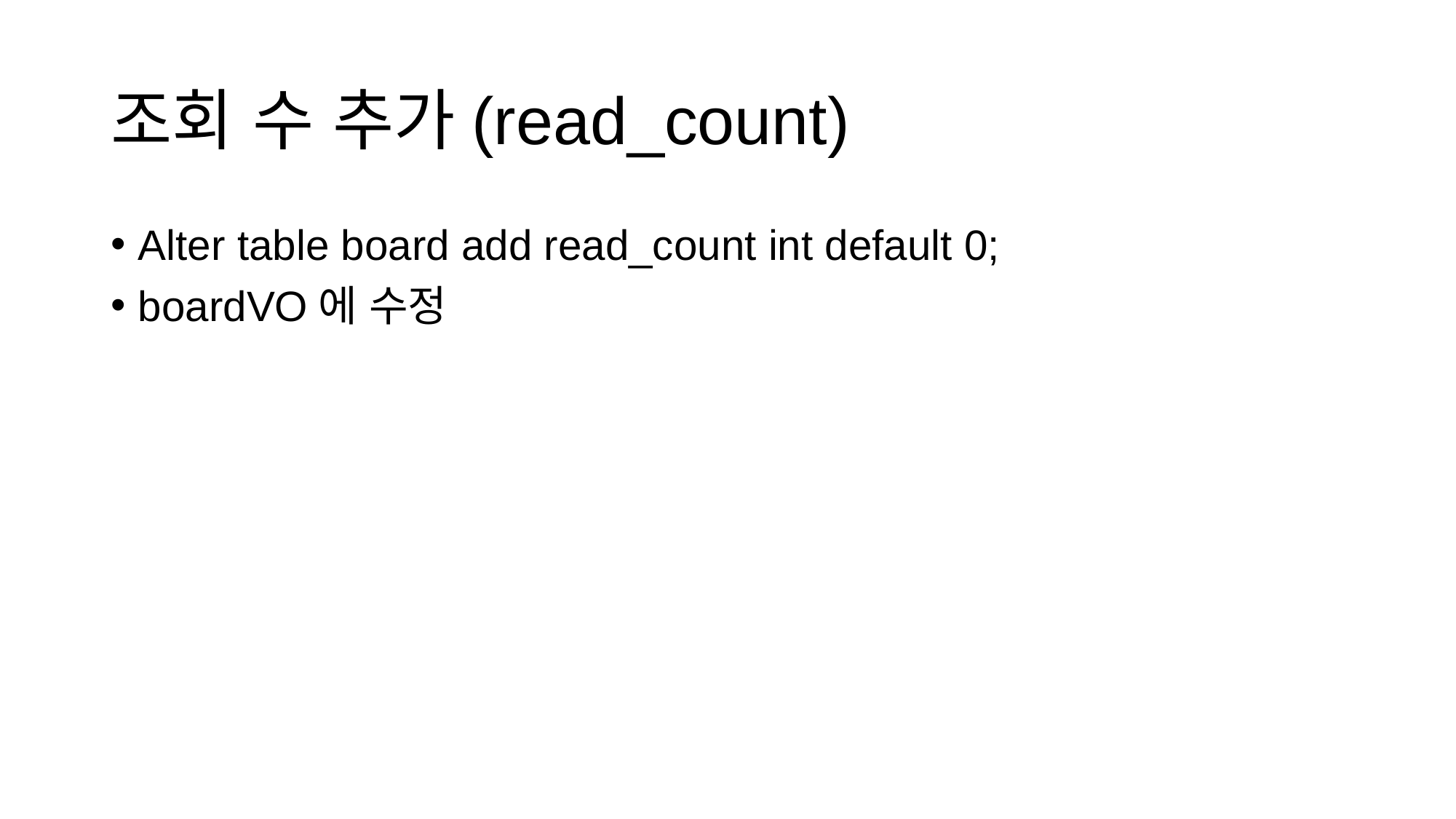

# 조회 수 추가(read_count)
Alter table board add read_count int default 0;
boardVO에 수정